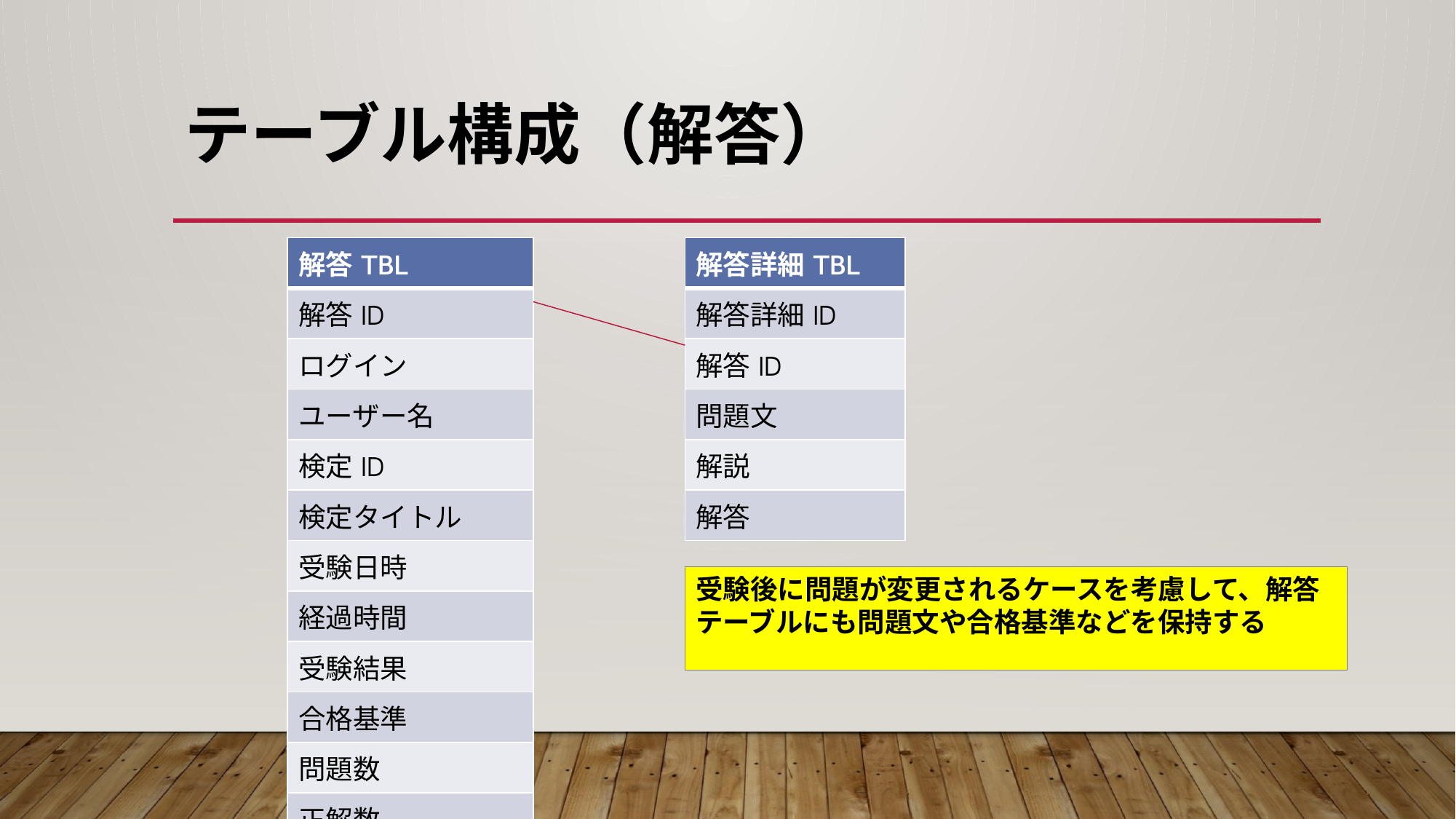

# テーブル構成（解答）
| 解答TBL |
| --- |
| 解答ID |
| ログイン |
| ユーザー名 |
| 検定ID |
| 検定タイトル |
| 受験日時 |
| 経過時間 |
| 受験結果 |
| 合格基準 |
| 問題数 |
| 正解数 |
| 不正解数 |
| 解答詳細TBL |
| --- |
| 解答詳細ID |
| 解答ID |
| 問題文 |
| 解説 |
| 解答 |
受験後に問題が変更されるケースを考慮して、解答テーブルにも問題文や合格基準などを保持する